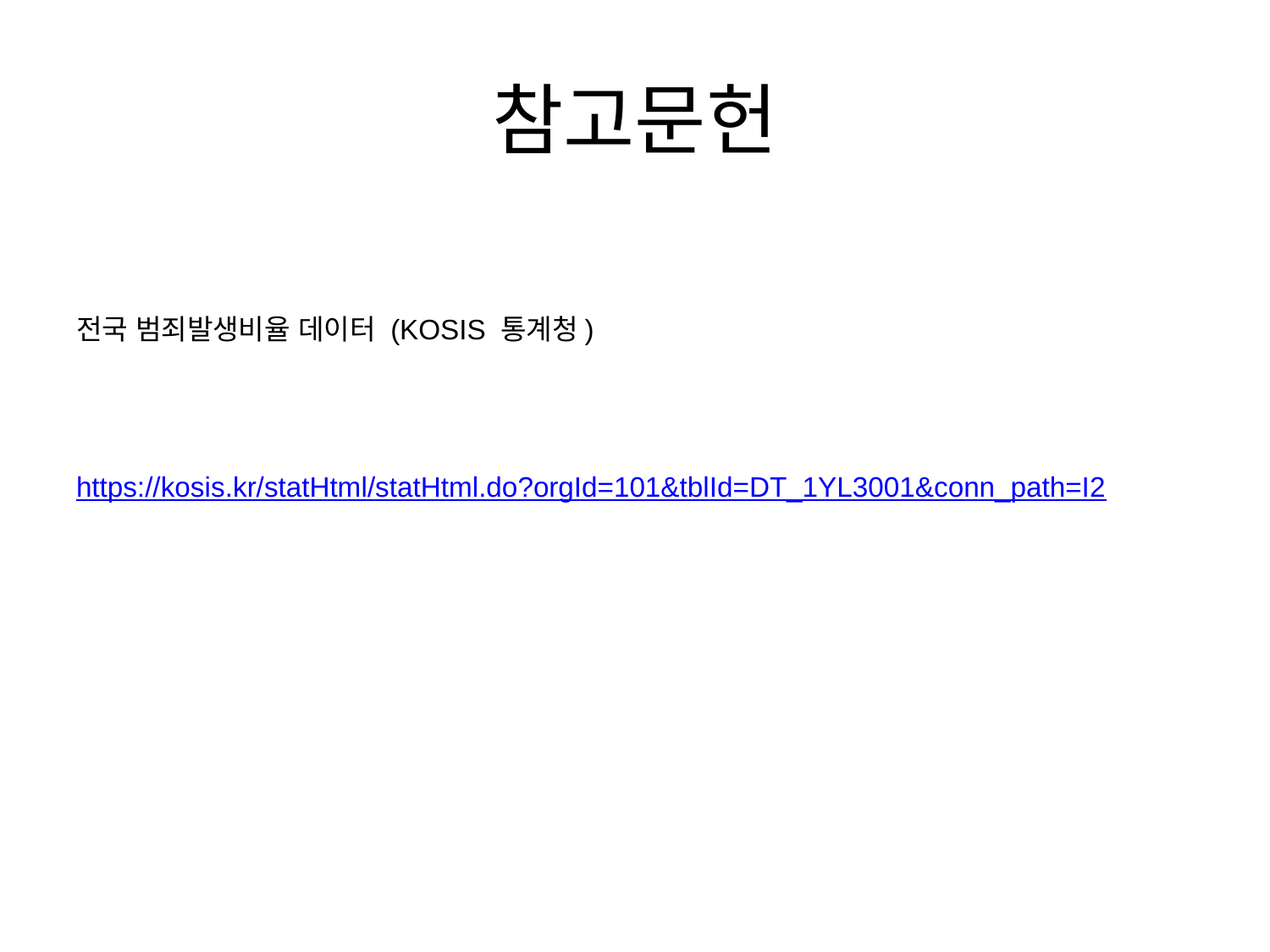

# 참고문헌
전국 범죄발생비율 데이터 (KOSIS 통계청)

https://kosis.kr/statHtml/statHtml.do?orgId=101&tblId=DT_1YL3001&conn_path=I2